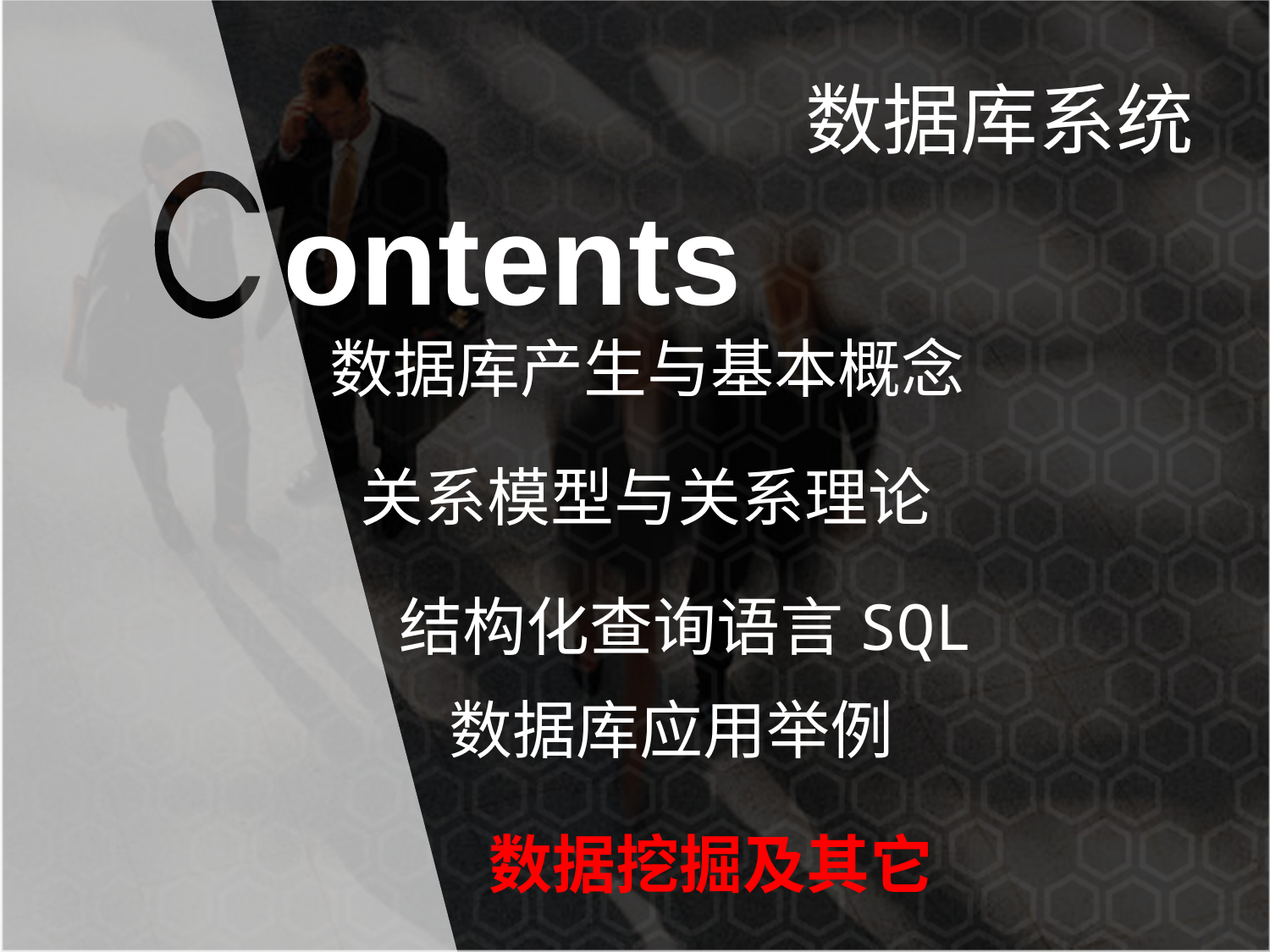

# 数据库系统
ontents
数据库产生与基本概念
关系模型与关系理论
结构化查询语言SQL
数据库应用举例
数据挖掘及其它